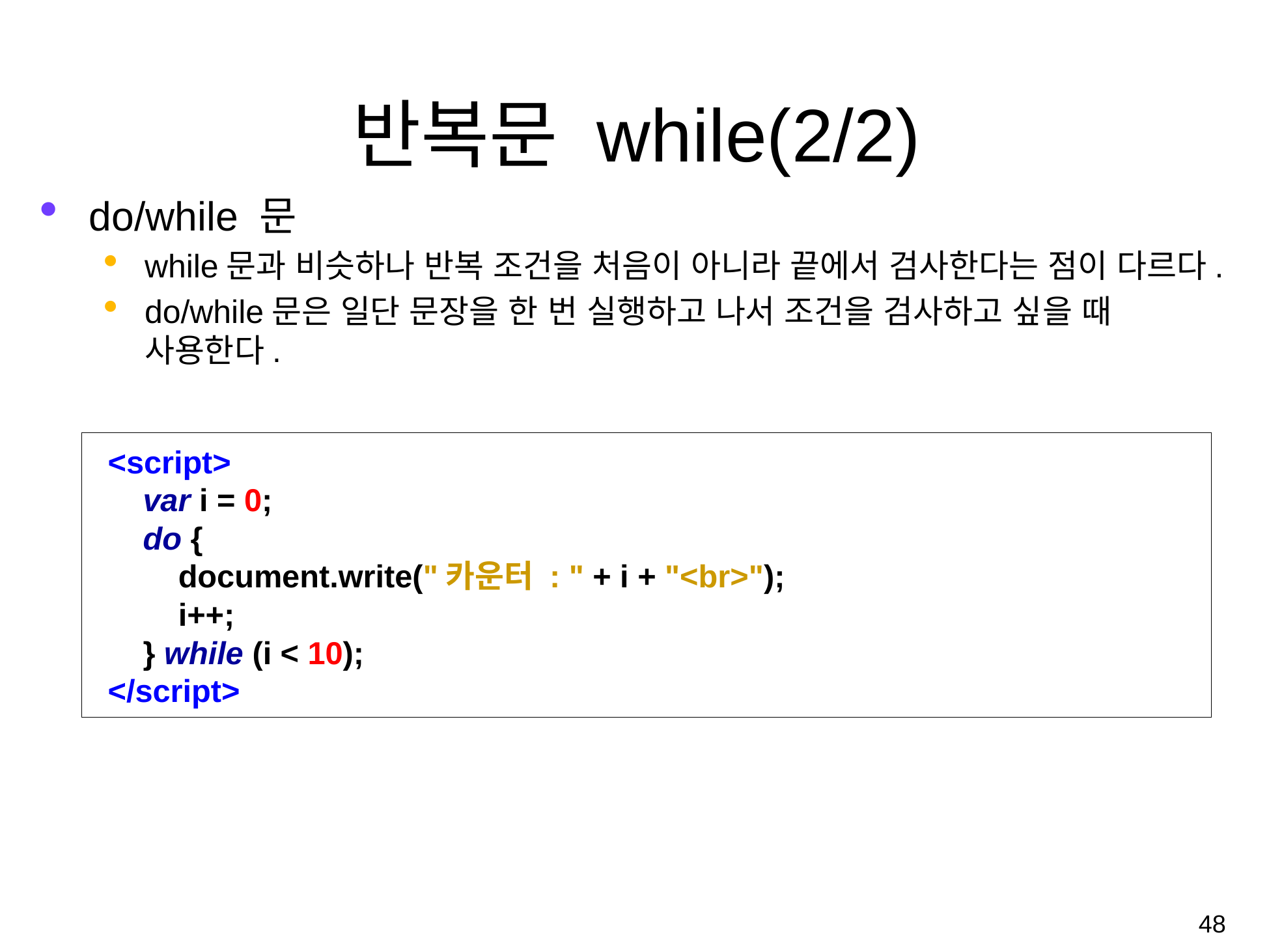

반복문 while(2/2)
do/while 문
while문과 비슷하나 반복 조건을 처음이 아니라 끝에서 검사한다는 점이 다르다.
do/while문은 일단 문장을 한 번 실행하고 나서 조건을 검사하고 싶을 때 사용한다.
<script>
    var i = 0;
    do {
        document.write("카운터 : " + i + "<br>");
        i++;
    } while (i < 10);
</script>
48